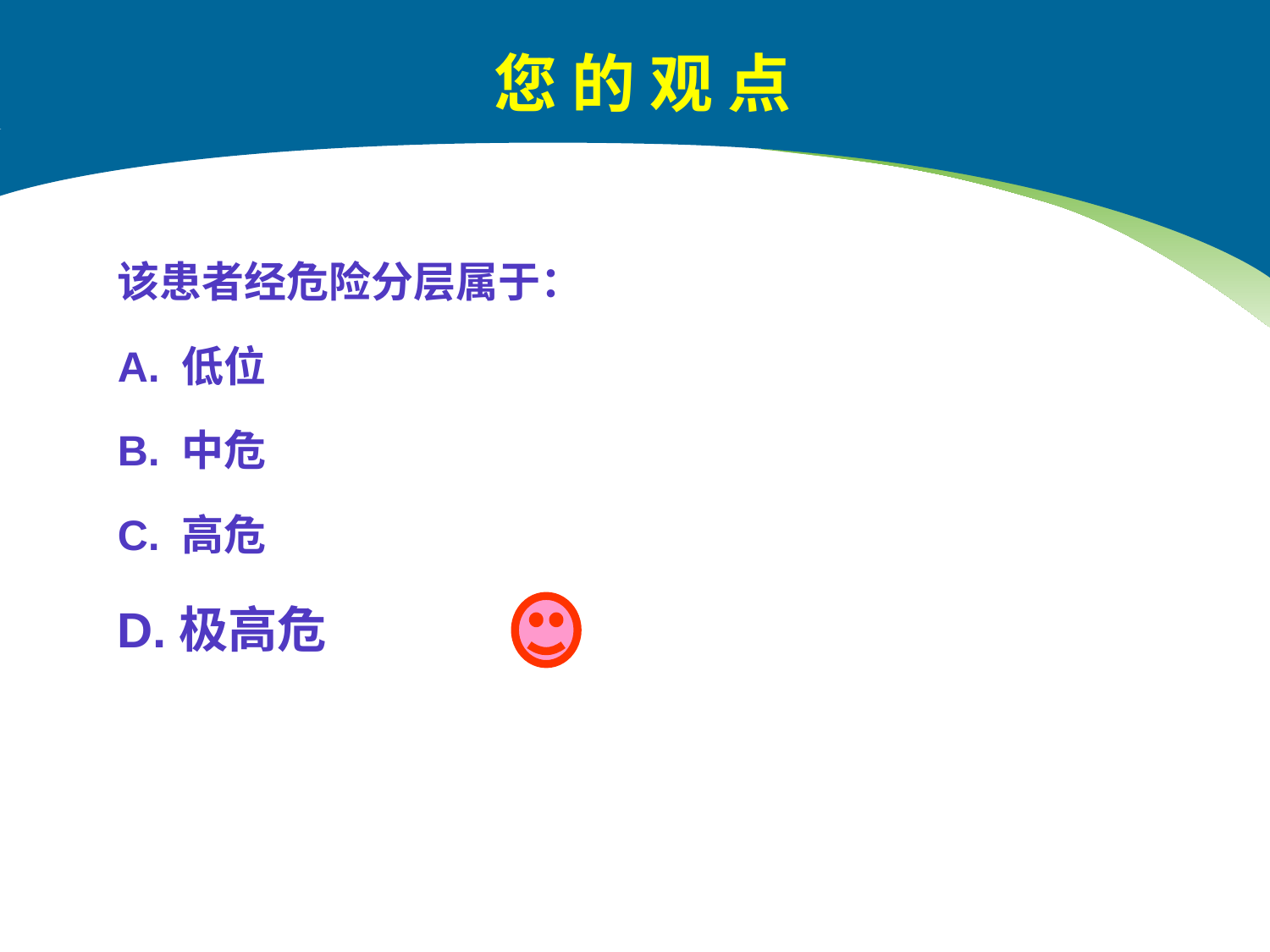

# 您 的 观 点
该患者经危险分层属于：
A. 低位
B. 中危
C. 高危
D.极高危